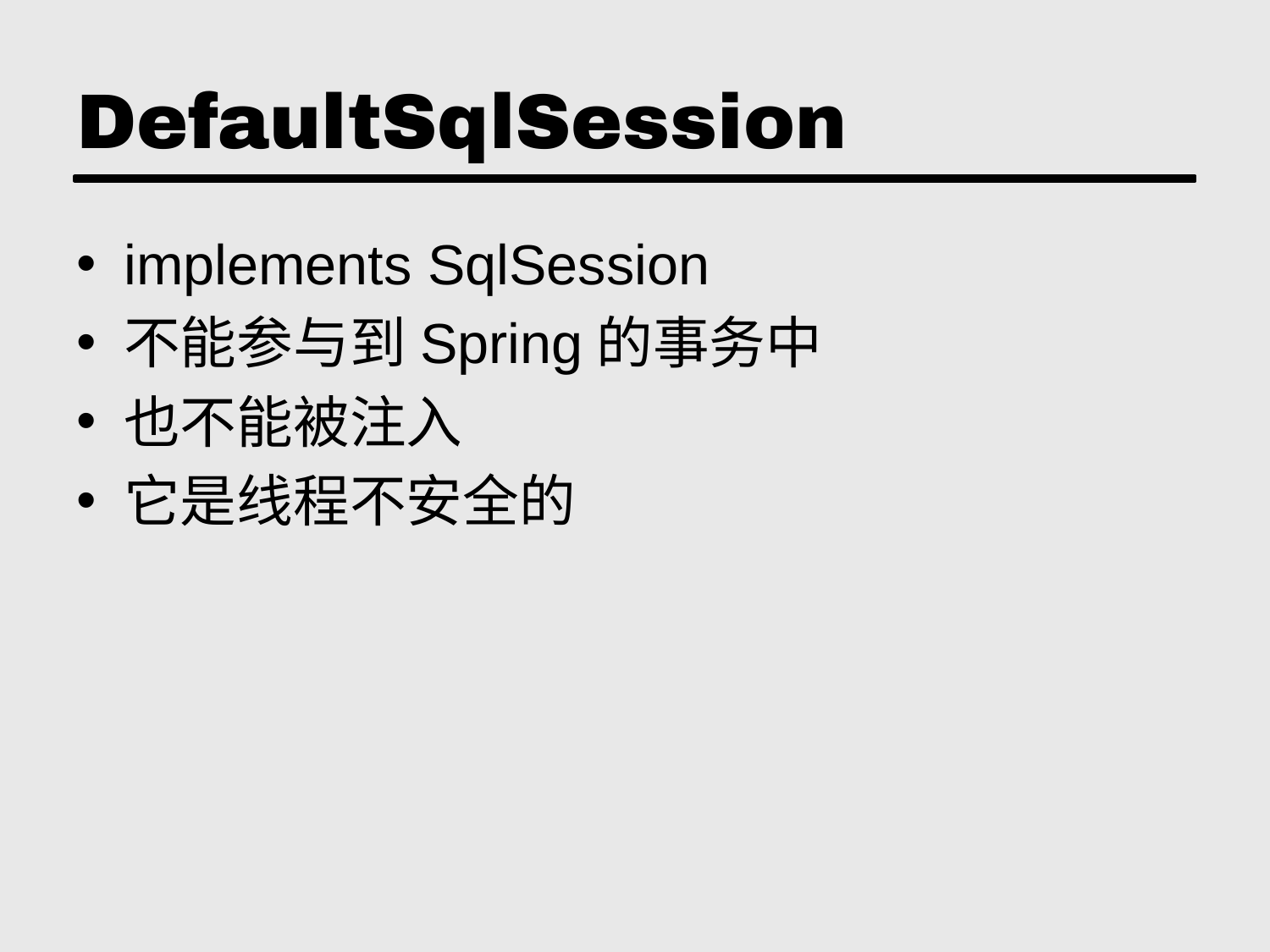

# DefaultSqlSession
implements SqlSession
不能参与到Spring的事务中
也不能被注入
它是线程不安全的